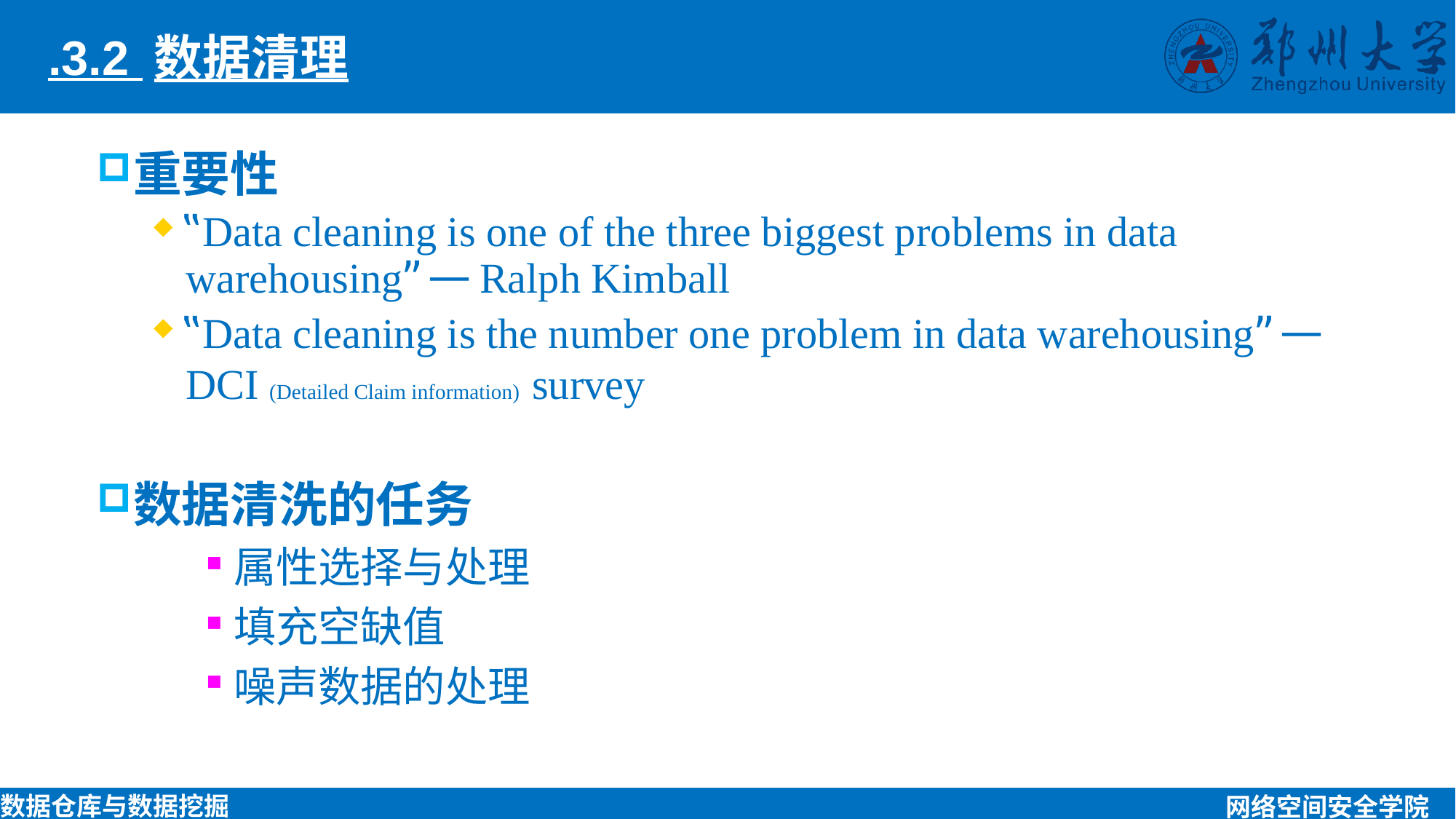

.3.2 数据清理
重要性
“Data cleaning is one of the three biggest problems in data warehousing” — Ralph Kimball
“Data cleaning is the number one problem in data warehousing” — DCI (Detailed Claim information) survey

数据清洗的任务
属性选择与处理
填充空缺值
噪声数据的处理